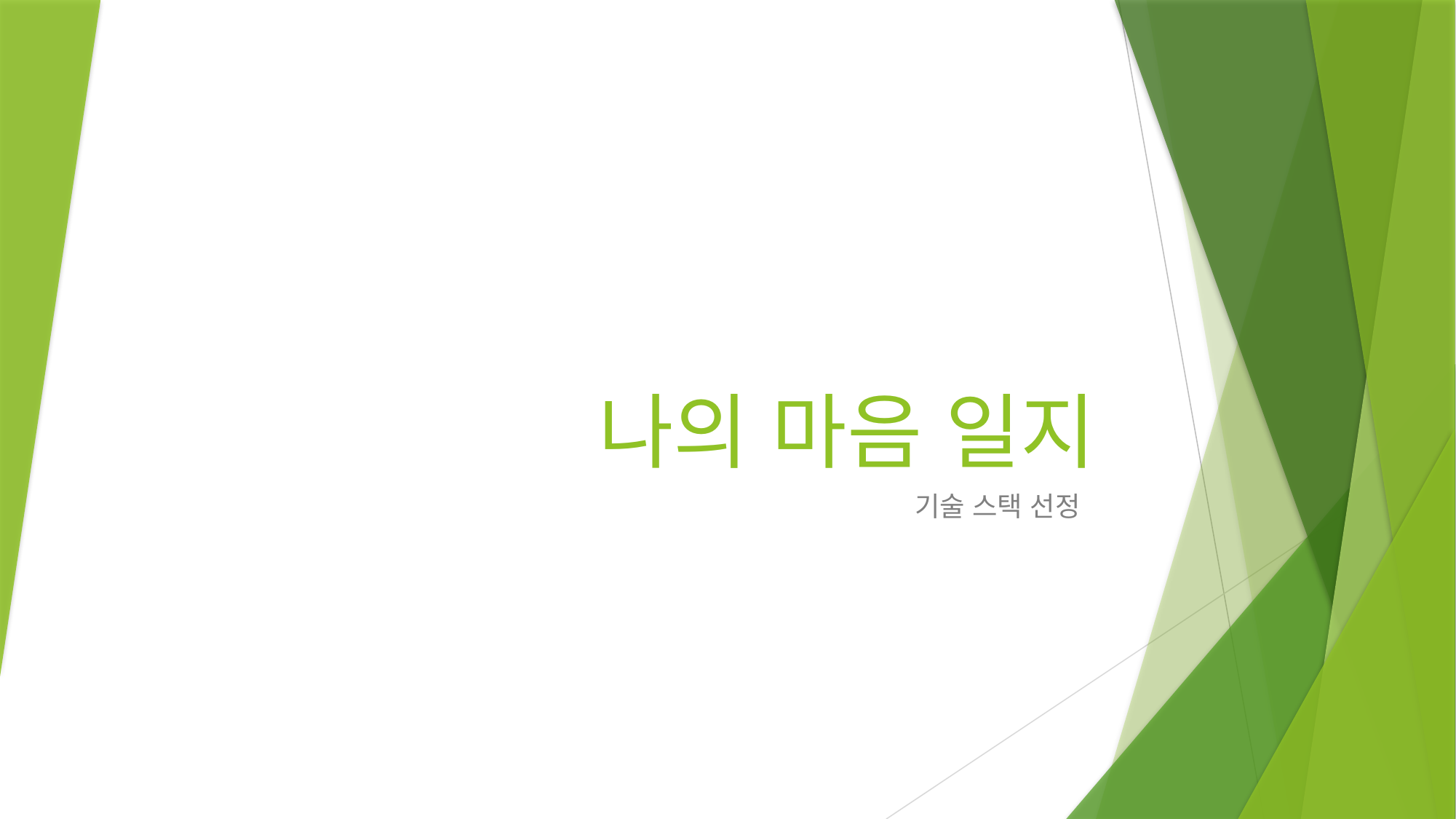

# 나의 마음 일지
기술 스택 선정